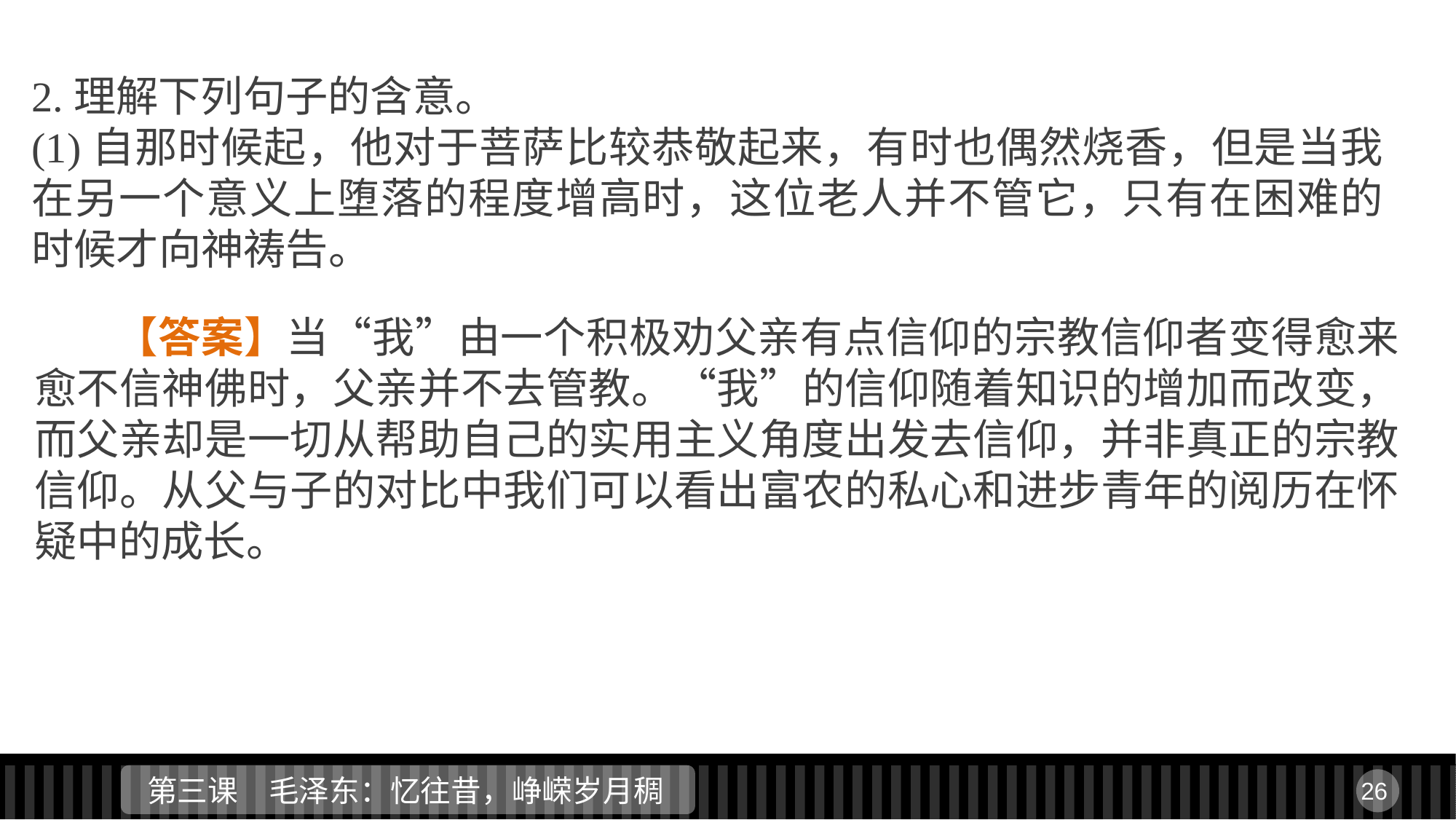

2.理解下列句子的含意。
(1)自那时候起，他对于菩萨比较恭敬起来，有时也偶然烧香，但是当我在另一个意义上堕落的程度增高时，这位老人并不管它，只有在困难的时候才向神祷告。
       【答案】当“我”由一个积极劝父亲有点信仰的宗教信仰者变得愈来愈不信神佛时，父亲并不去管教。“我”的信仰随着知识的增加而改变，而父亲却是一切从帮助自己的实用主义角度出发去信仰，并非真正的宗教信仰。从父与子的对比中我们可以看出富农的私心和进步青年的阅历在怀疑中的成长。